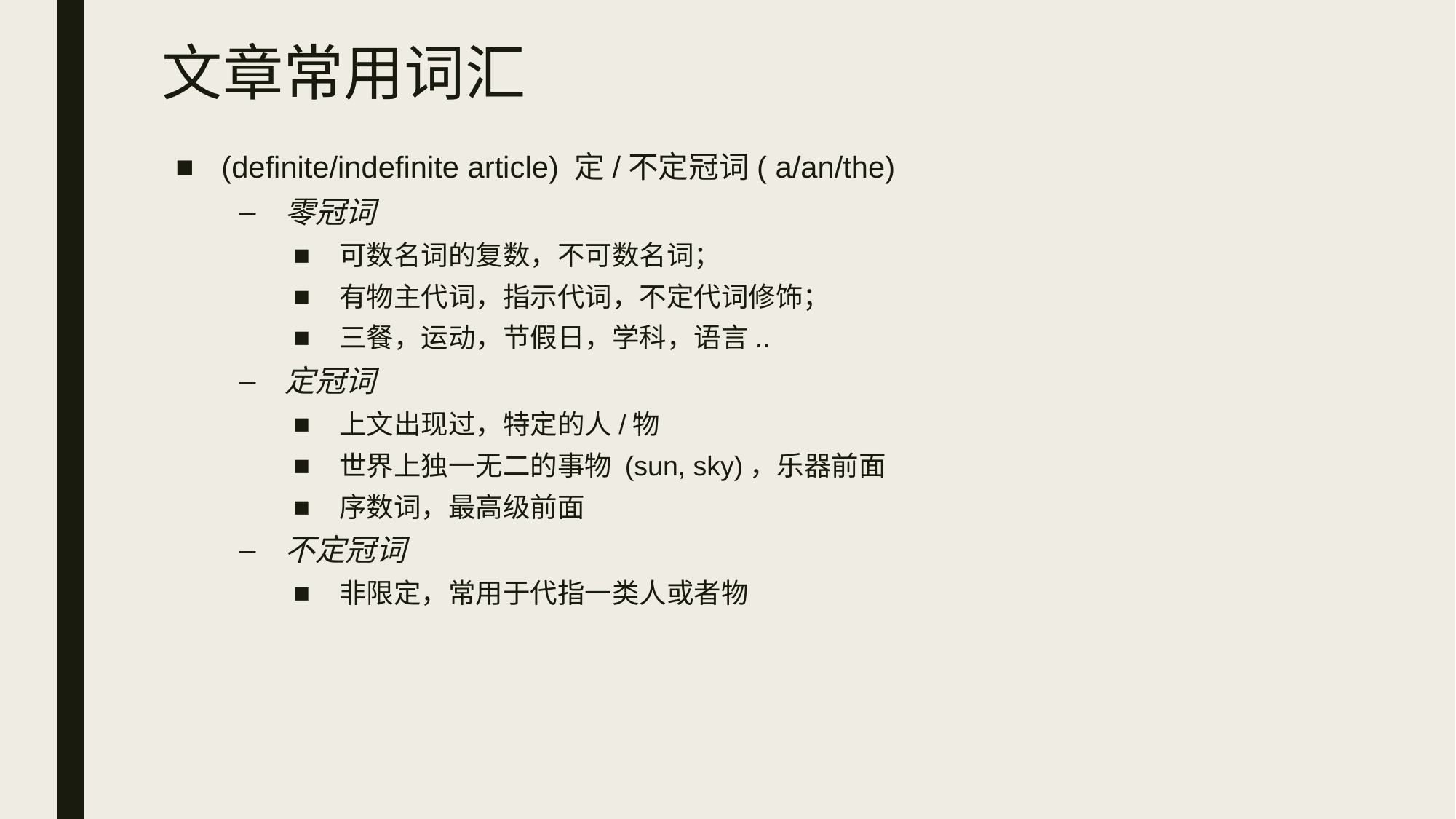

# 文章常用词汇
(definite/indefinite article) 定/不定冠词( a/an/the)
零冠词
可数名词的复数，不可数名词；
有物主代词，指示代词，不定代词修饰；
三餐，运动，节假日，学科，语言..
定冠词
上文出现过，特定的人/物
世界上独一无二的事物 (sun, sky)，乐器前面
序数词，最高级前面
不定冠词
非限定，常用于代指一类人或者物